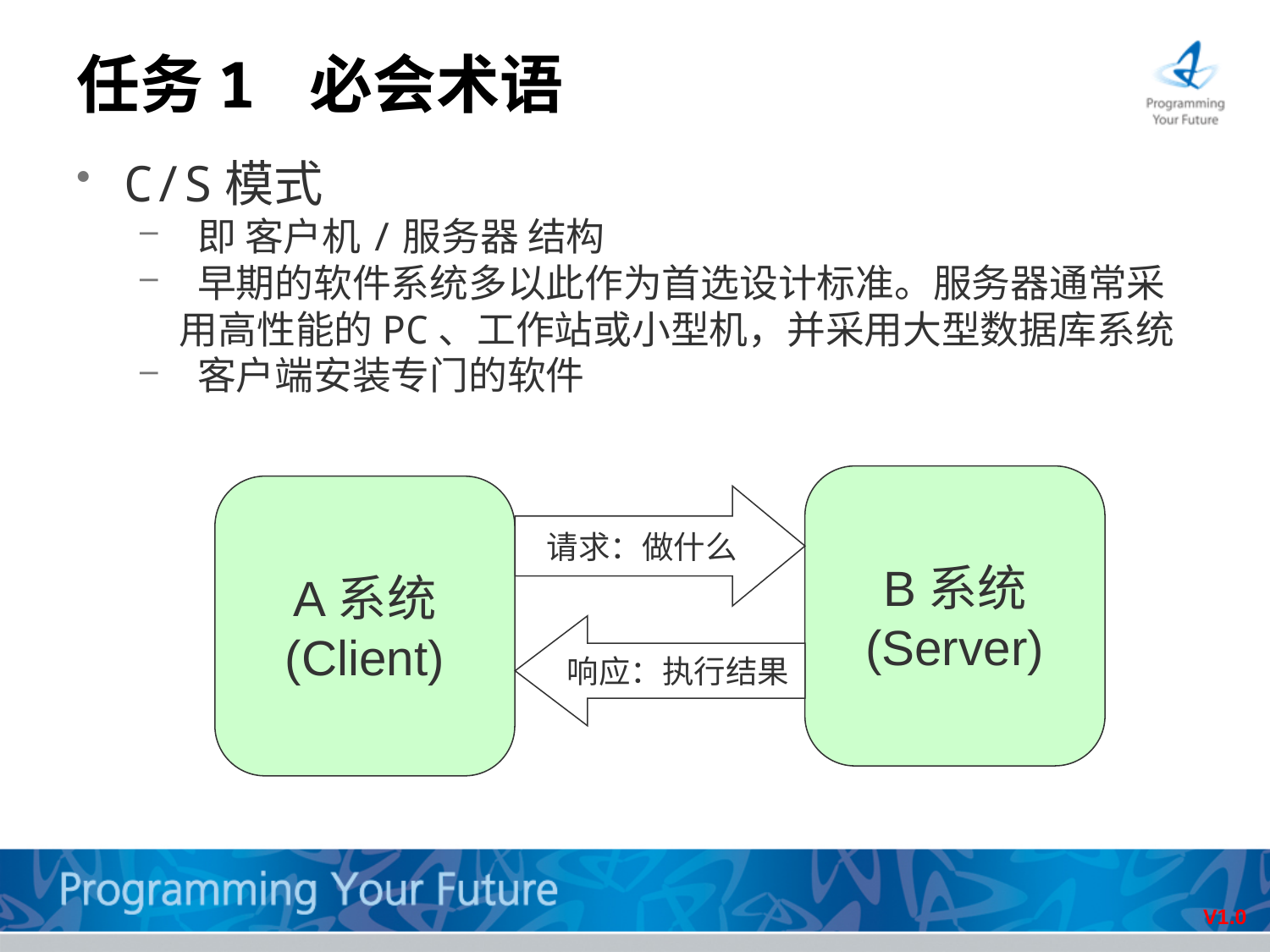

# 任务1 必会术语
C/S模式
 即 客户机/服务器 结构
 早期的软件系统多以此作为首选设计标准。服务器通常采用高性能的PC、工作站或小型机，并采用大型数据库系统
 客户端安装专门的软件

B系统
(Server)
A系统
(Client)
请求：做什么
响应：执行结果